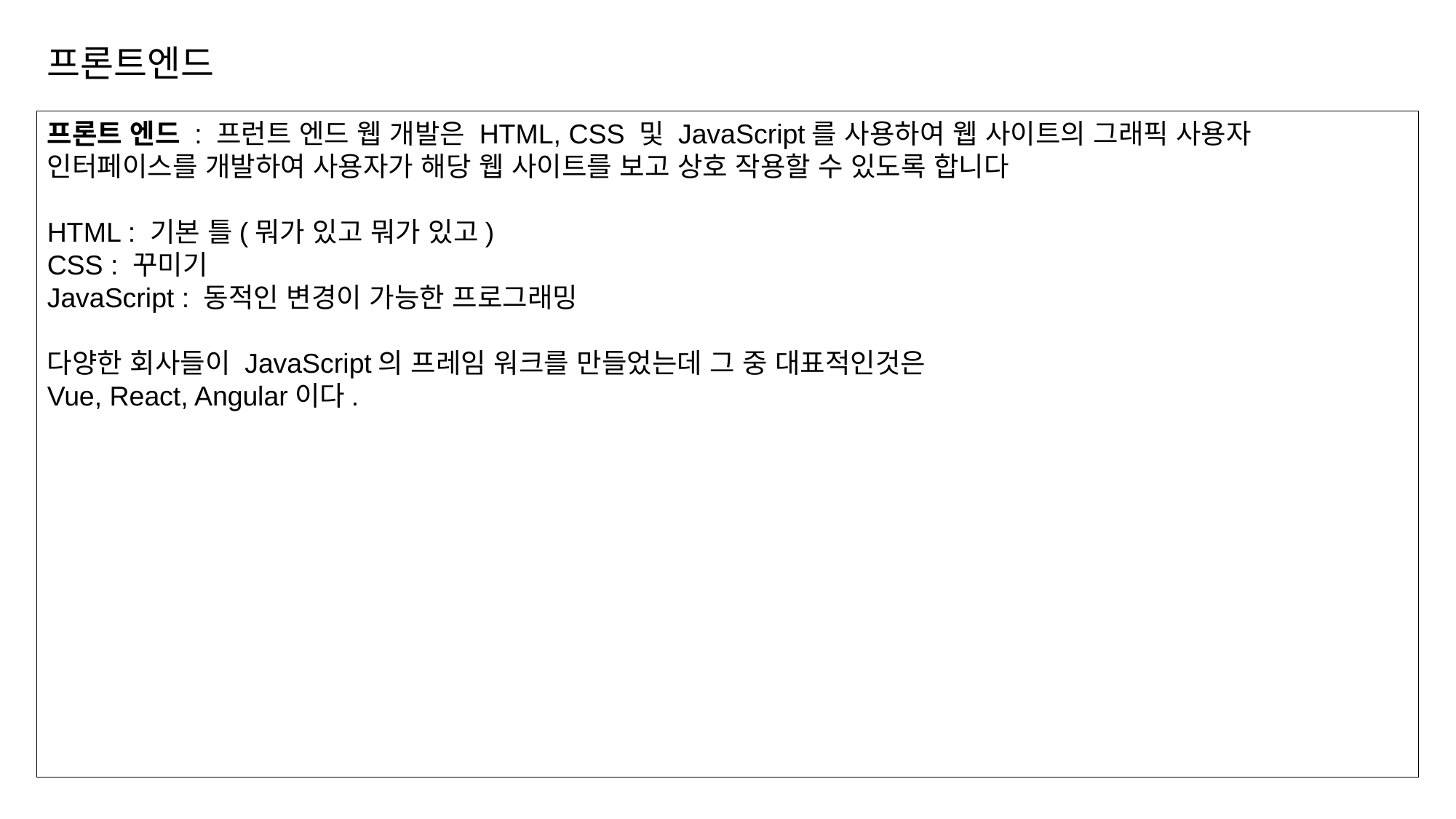

프론트엔드
프론트 엔드 : 프런트 엔드 웹 개발은 HTML, CSS 및 JavaScript를 사용하여 웹 사이트의 그래픽 사용자 인터페이스를 개발하여 사용자가 해당 웹 사이트를 보고 상호 작용할 수 있도록 합니다

HTML : 기본 틀(뭐가 있고 뭐가 있고)
CSS : 꾸미기
JavaScript : 동적인 변경이 가능한 프로그래밍

다양한 회사들이 JavaScript의 프레임 워크를 만들었는데 그 중 대표적인것은
Vue, React, Angular이다.